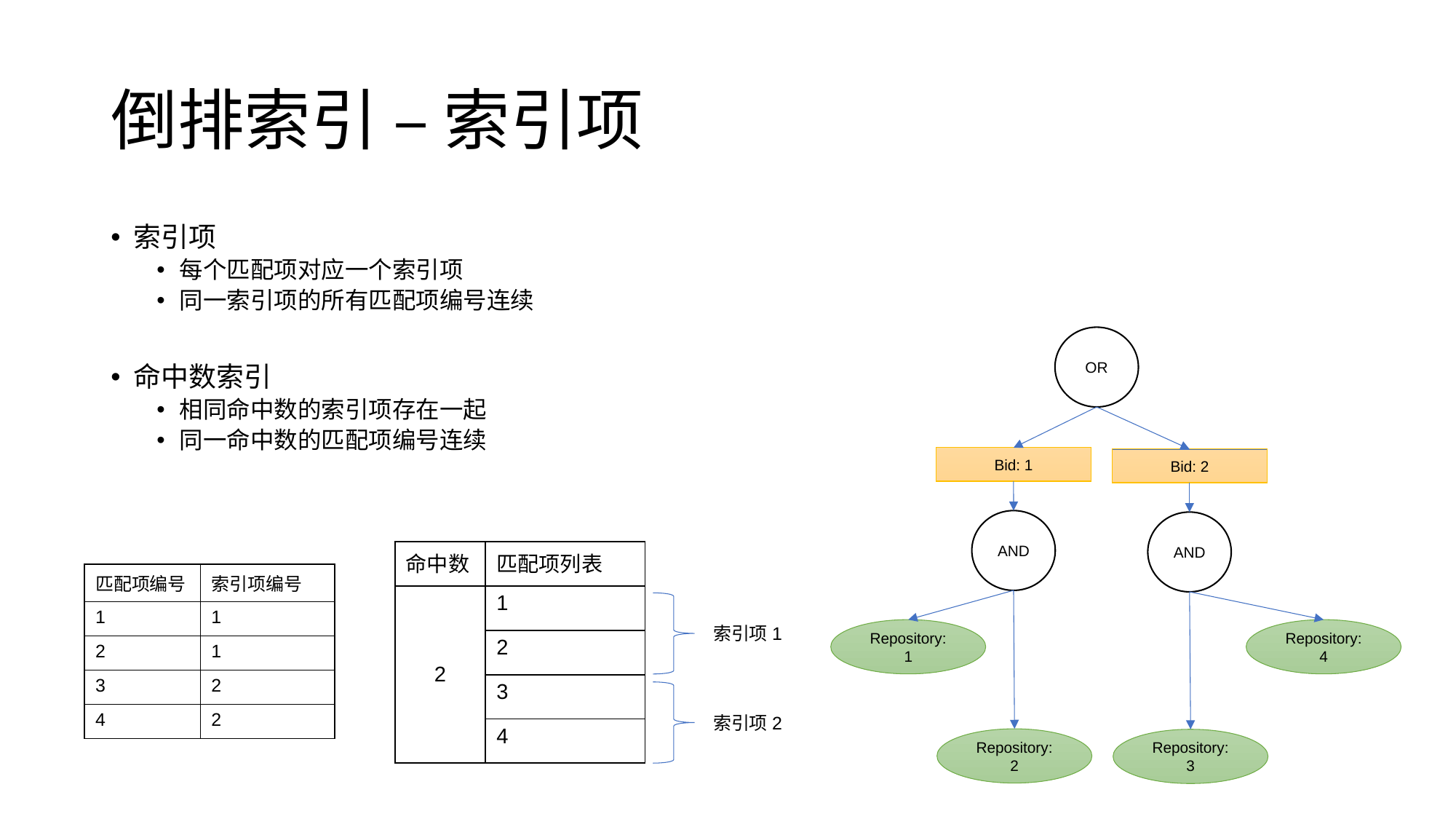

# 倒排索引 – 索引项
索引项
每个匹配项对应一个索引项
同一索引项的所有匹配项编号连续

命中数索引
相同命中数的索引项存在一起
同一命中数的匹配项编号连续
OR
Bid: 1
Bid: 2
AND
AND
Repository: 1
Repository: 4
Repository: 2
Repository: 3
| 命中数 | 匹配项列表 |
| --- | --- |
| 2 | 1 |
|  | 2 |
|  | 3 |
|  | 4 |
| 匹配项编号 | 索引项编号 |
| --- | --- |
| 1 | 1 |
| 2 | 1 |
| 3 | 2 |
| 4 | 2 |

索引项1

索引项2